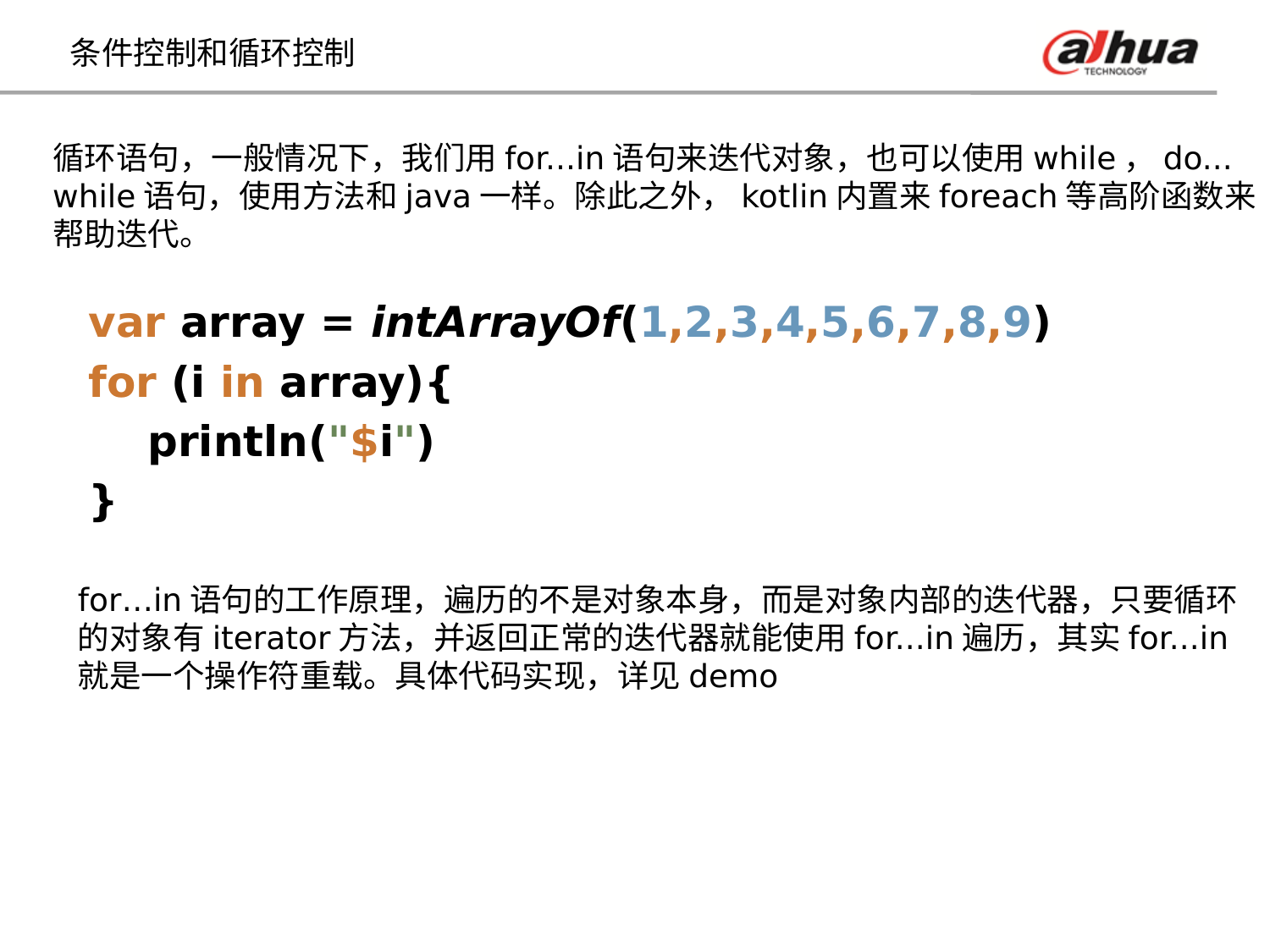

# 条件控制和循环控制
循环语句，一般情况下，我们用for...in语句来迭代对象，也可以使用while，do...
while语句，使用方法和java一样。除此之外，kotlin内置来foreach等高阶函数来
帮助迭代。
var array = intArrayOf(1,2,3,4,5,6,7,8,9)
for (i in array){
    println("$i")
}
for…in语句的工作原理，遍历的不是对象本身，而是对象内部的迭代器，只要循环
的对象有iterator方法，并返回正常的迭代器就能使用for...in遍历，其实for...in
就是一个操作符重载。具体代码实现，详见demo